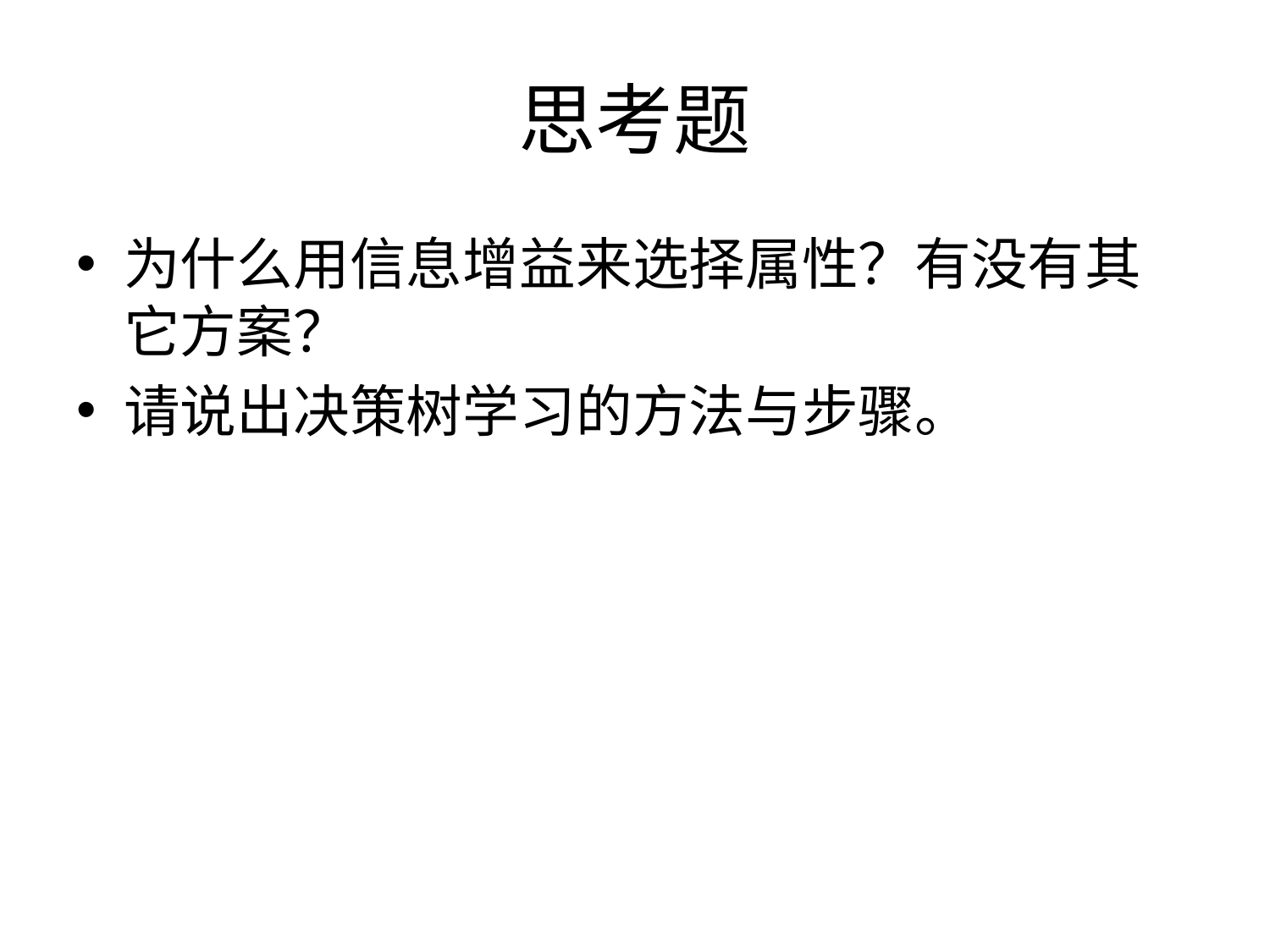

# 思考题
为什么用信息增益来选择属性？有没有其它方案？
请说出决策树学习的方法与步骤。